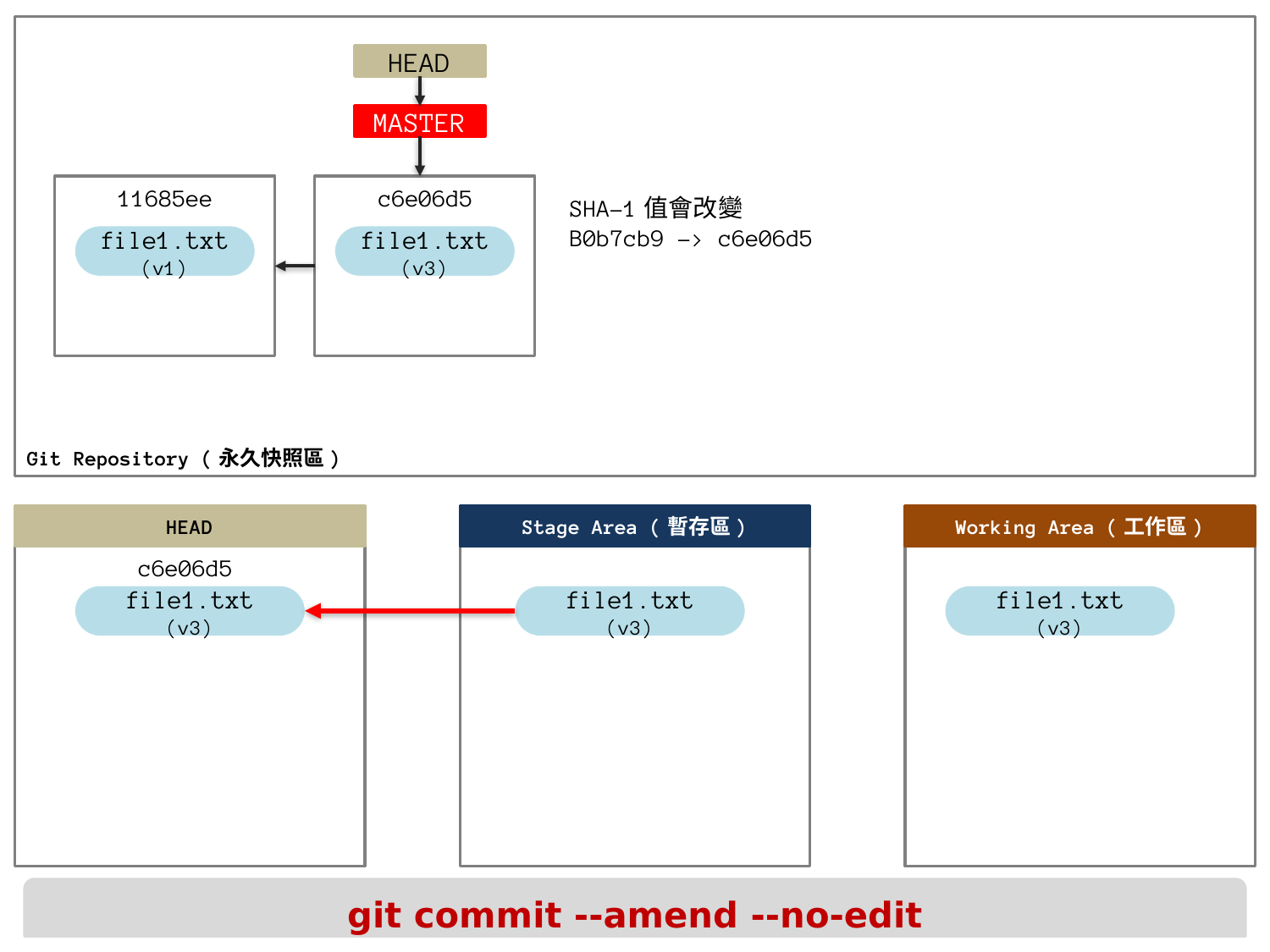

HEAD
MASTER

11685ee

c6e06d5
SHA-1值會改變
B0b7cb9 -> c6e06d5
file1.txt
(v1)
file1.txt
(v3)
c6e06d5

file1.txt
(v3)
file1.txt
(v3)
file1.txt
(v3)
git commit --amend --no-edit